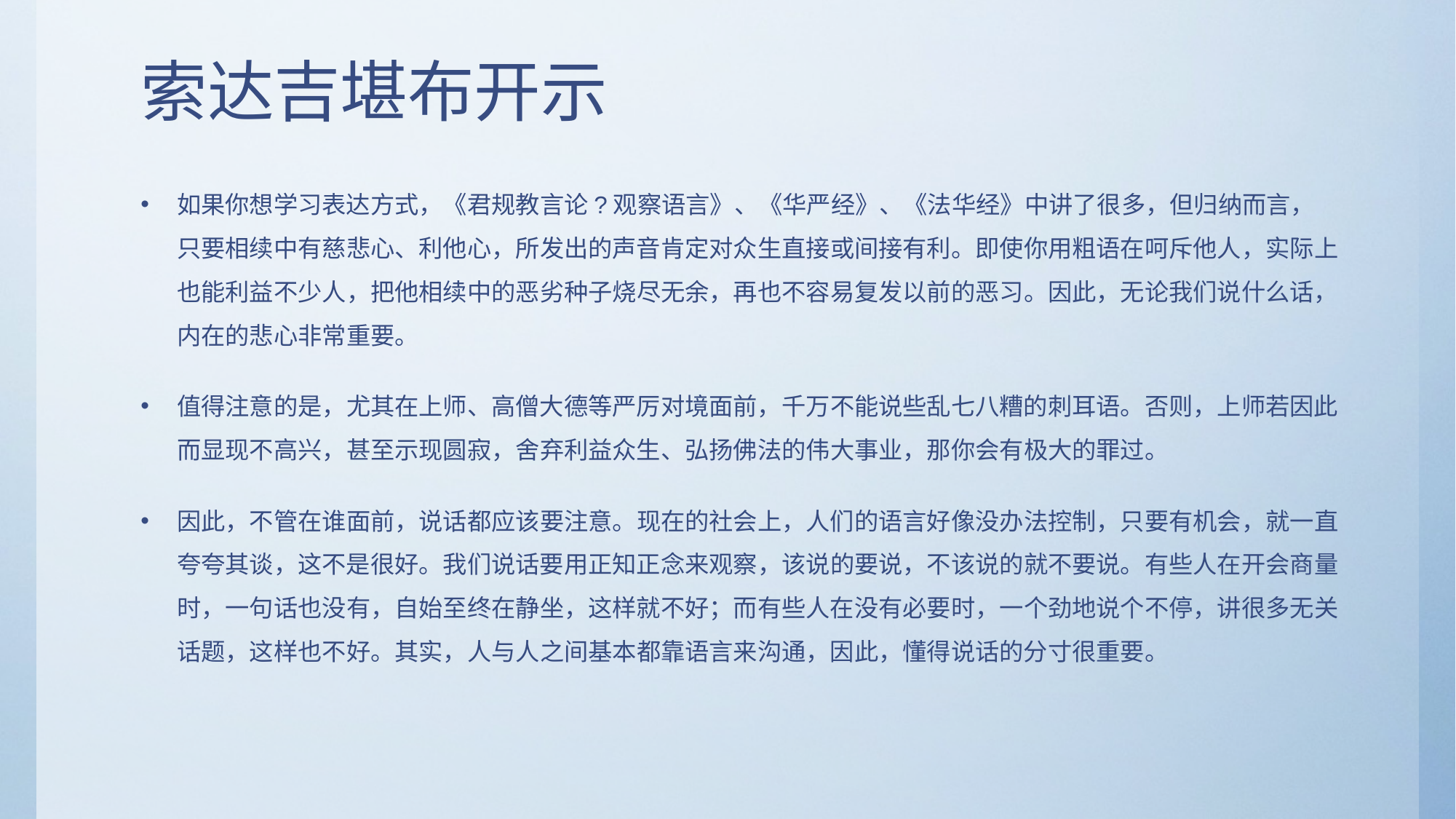

# 索达吉堪布开示
如果你想学习表达方式，《君规教言论?观察语言》、《华严经》、《法华经》中讲了很多，但归纳而言，只要相续中有慈悲心、利他心，所发出的声音肯定对众生直接或间接有利。即使你用粗语在呵斥他人，实际上也能利益不少人，把他相续中的恶劣种子烧尽无余，再也不容易复发以前的恶习。因此，无论我们说什么话，内在的悲心非常重要。
值得注意的是，尤其在上师、高僧大德等严厉对境面前，千万不能说些乱七八糟的刺耳语。否则，上师若因此而显现不高兴，甚至示现圆寂，舍弃利益众生、弘扬佛法的伟大事业，那你会有极大的罪过。
因此，不管在谁面前，说话都应该要注意。现在的社会上，人们的语言好像没办法控制，只要有机会，就一直夸夸其谈，这不是很好。我们说话要用正知正念来观察，该说的要说，不该说的就不要说。有些人在开会商量时，一句话也没有，自始至终在静坐，这样就不好；而有些人在没有必要时，一个劲地说个不停，讲很多无关话题，这样也不好。其实，人与人之间基本都靠语言来沟通，因此，懂得说话的分寸很重要。